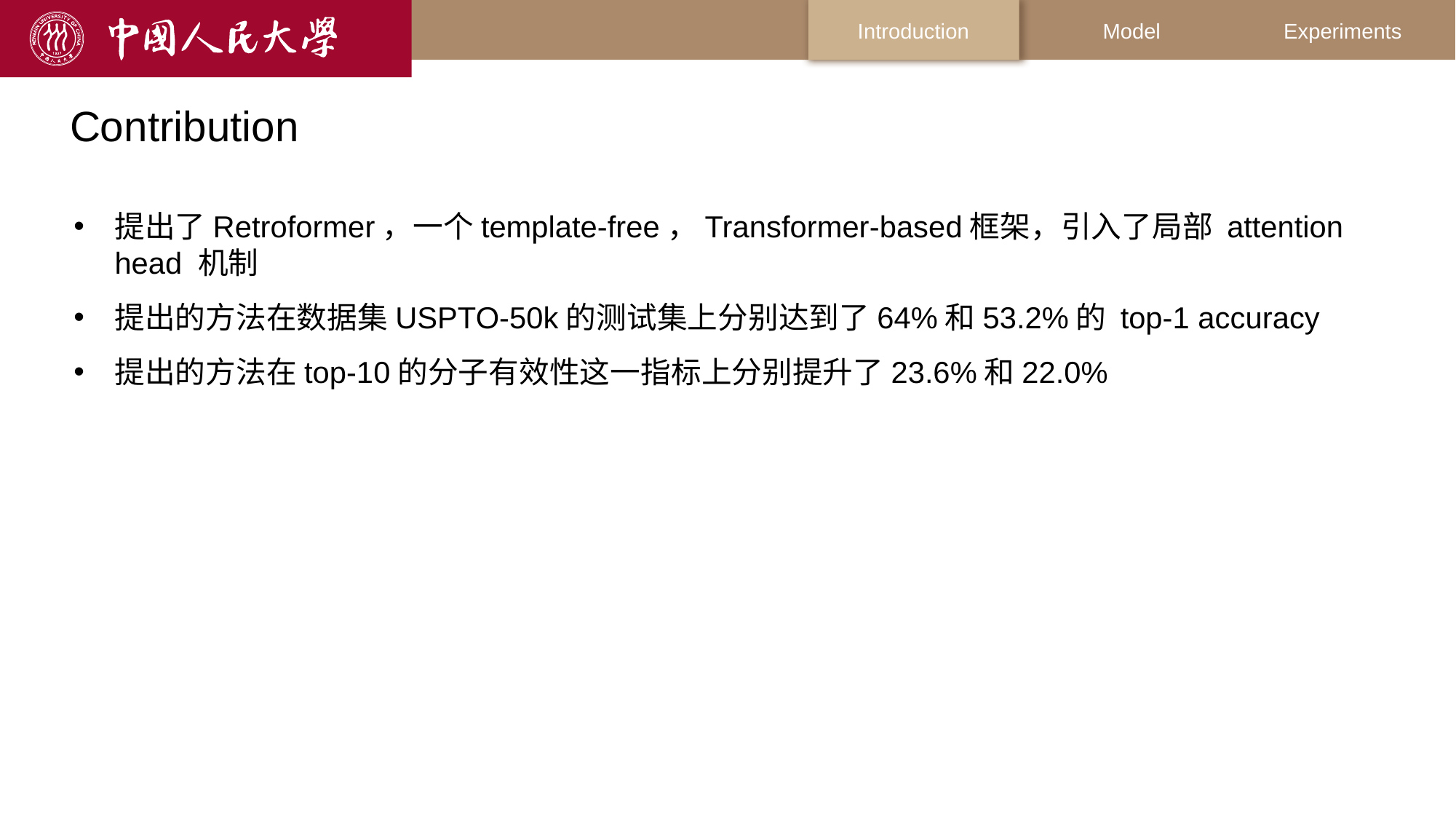

Introduction
Model
Experiments

Contribution
提出了Retroformer，一个template-free，Transformer-based框架，引入了局部 attention head 机制
提出的方法在数据集USPTO-50k的测试集上分别达到了64%和53.2%的 top-1 accuracy
提出的方法在top-10的分子有效性这一指标上分别提升了23.6%和22.0%